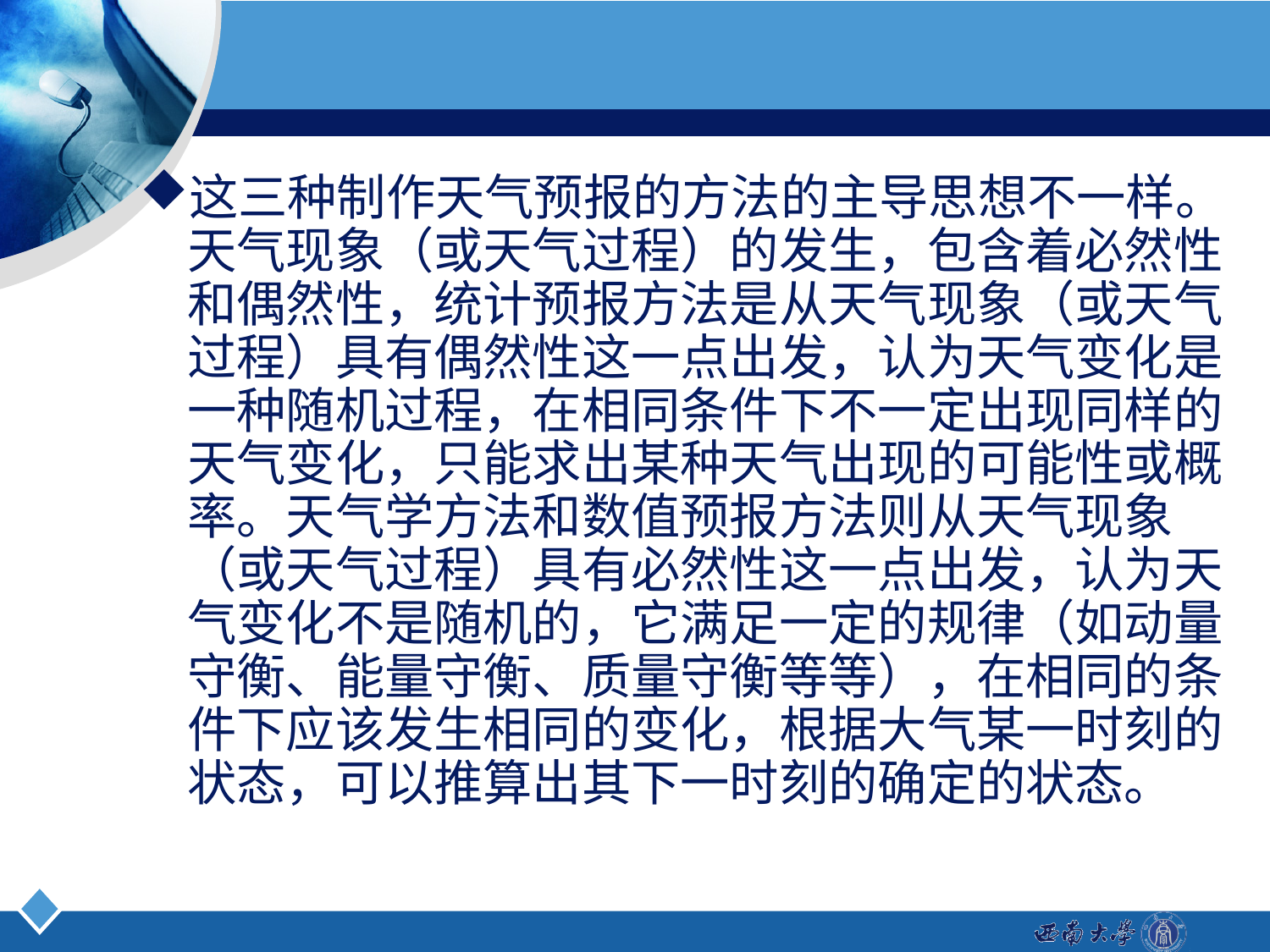

这三种制作天气预报的方法的主导思想不一样。天气现象（或天气过程）的发生，包含着必然性和偶然性，统计预报方法是从天气现象（或天气过程）具有偶然性这一点出发，认为天气变化是一种随机过程，在相同条件下不一定出现同样的天气变化，只能求出某种天气出现的可能性或概率。天气学方法和数值预报方法则从天气现象（或天气过程）具有必然性这一点出发，认为天气变化不是随机的，它满足一定的规律（如动量守衡、能量守衡、质量守衡等等），在相同的条件下应该发生相同的变化，根据大气某一时刻的状态，可以推算出其下一时刻的确定的状态。